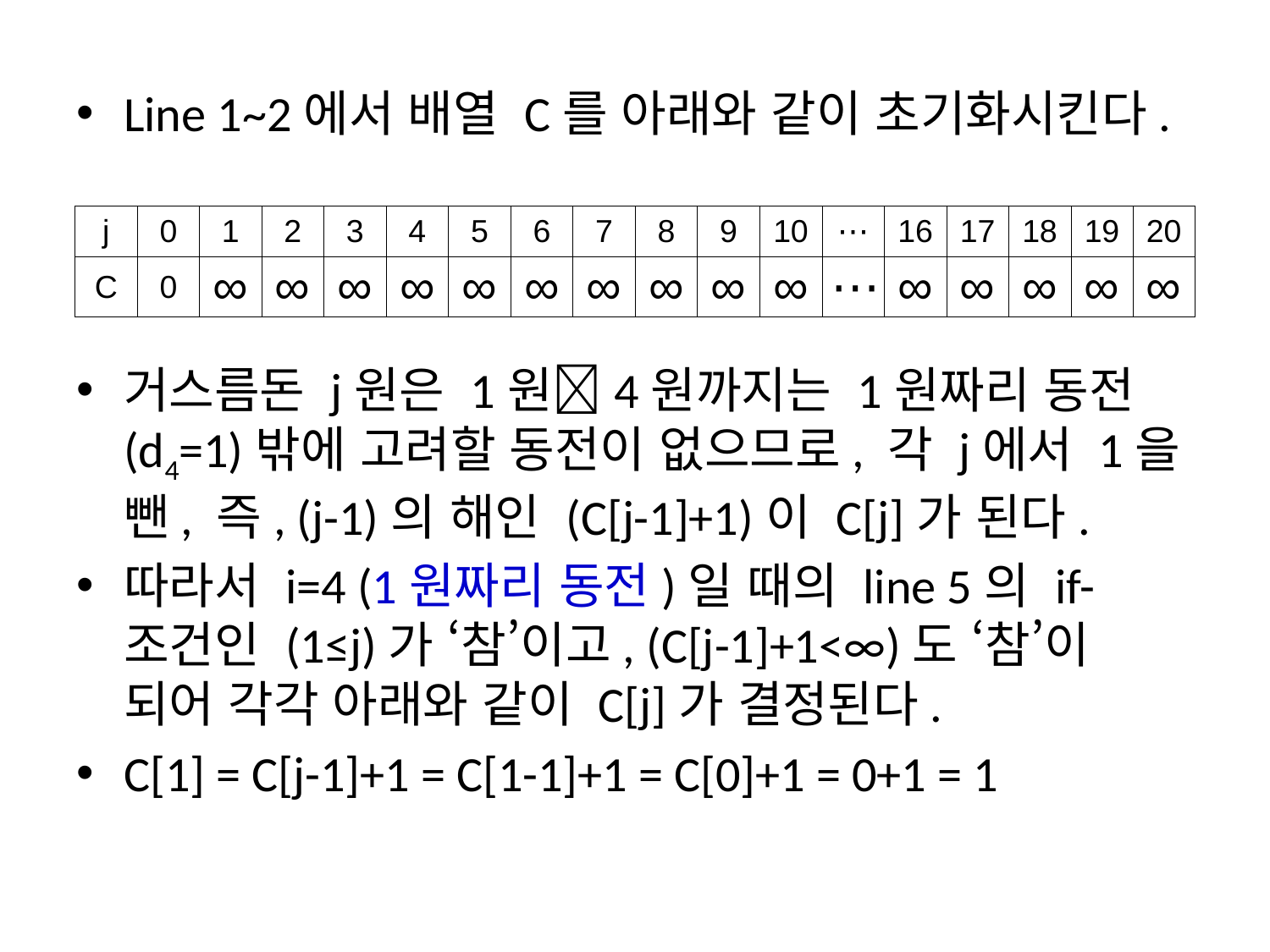

Line 1~2에서 배열 C를 아래와 같이 초기화시킨다.

거스름돈 j원은 1원∼4원까지는 1원짜리 동전 (d4=1)밖에 고려할 동전이 없으므로, 각 j에서 1을 뺀, 즉, (j-1)의 해인 (C[j-1]+1)이 C[j]가 된다.
따라서 i=4 (1원짜리 동전)일 때의 line 5의 if-조건인 (1≤j)가 ‘참’이고, (C[j-1]+1<∞)도 ‘참’이 되어 각각 아래와 같이 C[j]가 결정된다.
C[1] = C[j-1]+1 = C[1-1]+1 = C[0]+1 = 0+1 = 1

| j | 0 | 1 | 2 | 3 | 4 | 5 | 6 | 7 | 8 | 9 | 10 | ⋯ | 16 | 17 | 18 | 19 | 20 |
| --- | --- | --- | --- | --- | --- | --- | --- | --- | --- | --- | --- | --- | --- | --- | --- | --- | --- |
| C | 0 | ∞ | ∞ | ∞ | ∞ | ∞ | ∞ | ∞ | ∞ | ∞ | ∞ | ⋯ | ∞ | ∞ | ∞ | ∞ | ∞ |